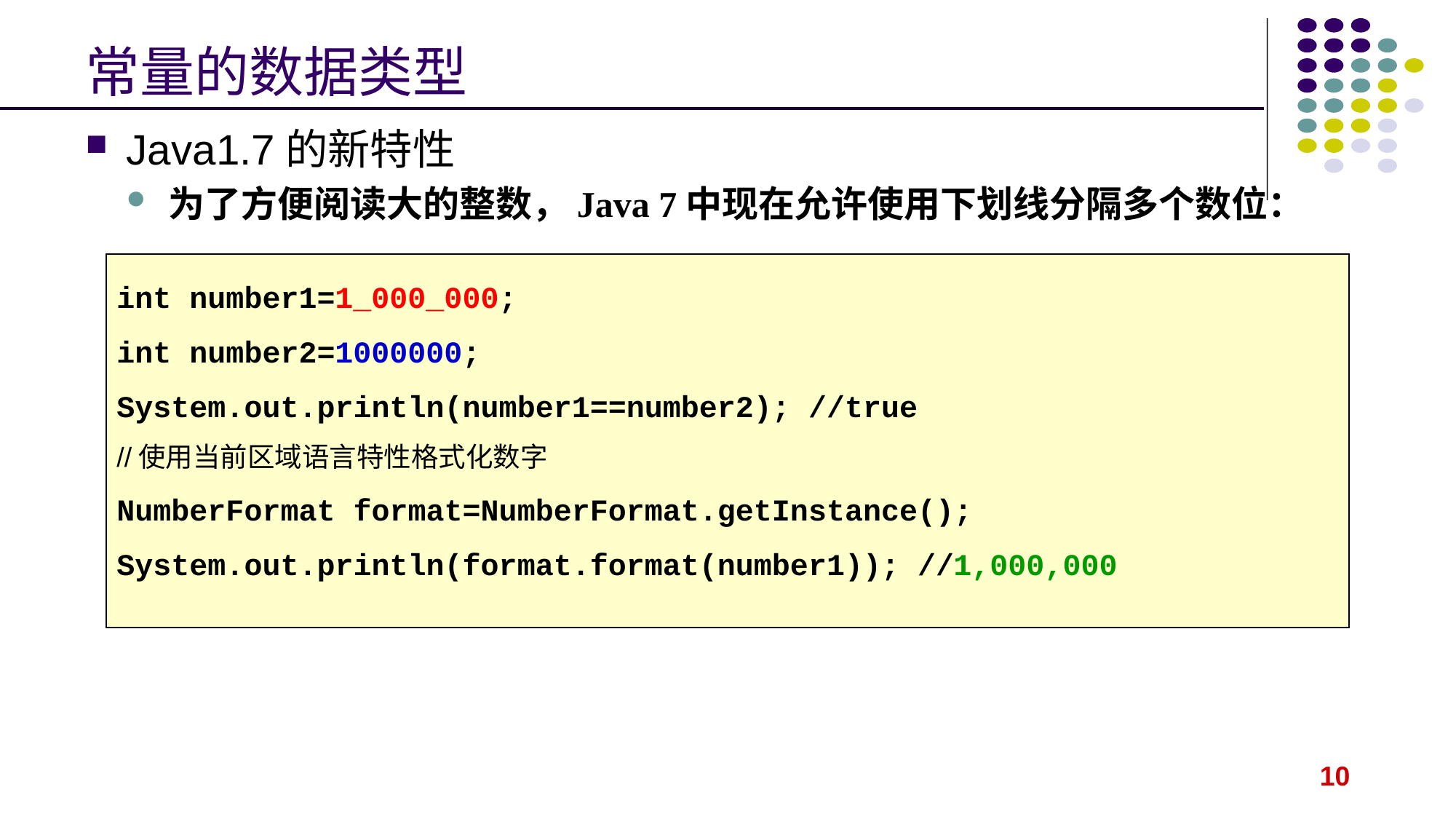

# 常量的数据类型
Java1.7的新特性
为了方便阅读大的整数，Java 7中现在允许使用下划线分隔多个数位：

int number1=1_000_000;
int number2=1000000;
System.out.println(number1==number2); //true
//使用当前区域语言特性格式化数字
NumberFormat format=NumberFormat.getInstance();
System.out.println(format.format(number1)); //1,000,000